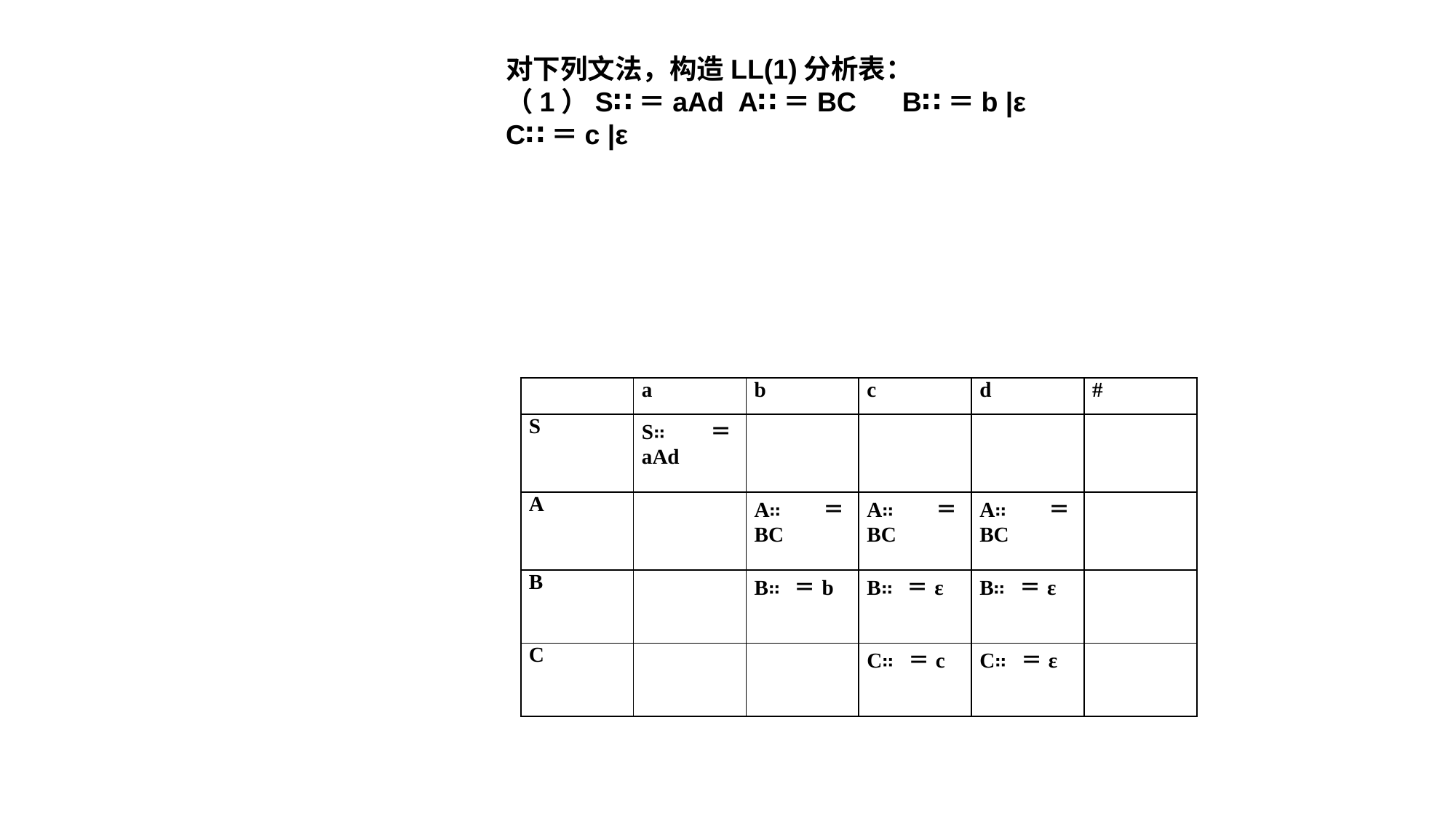

对下列文法，构造LL(1)分析表：
（1）S∷＝aAd  A∷＝BC      B∷＝b |ε
C∷＝c |ε
|  | a | b | c | d | # |
| --- | --- | --- | --- | --- | --- |
| S | S∷＝aAd |  |  |  |  |
| A |  | A∷＝BC | A∷＝BC | A∷＝BC |  |
| B |  | B∷＝b | B∷＝ε | B∷＝ε |  |
| C |  |  | C∷＝c | C∷＝ε |  |